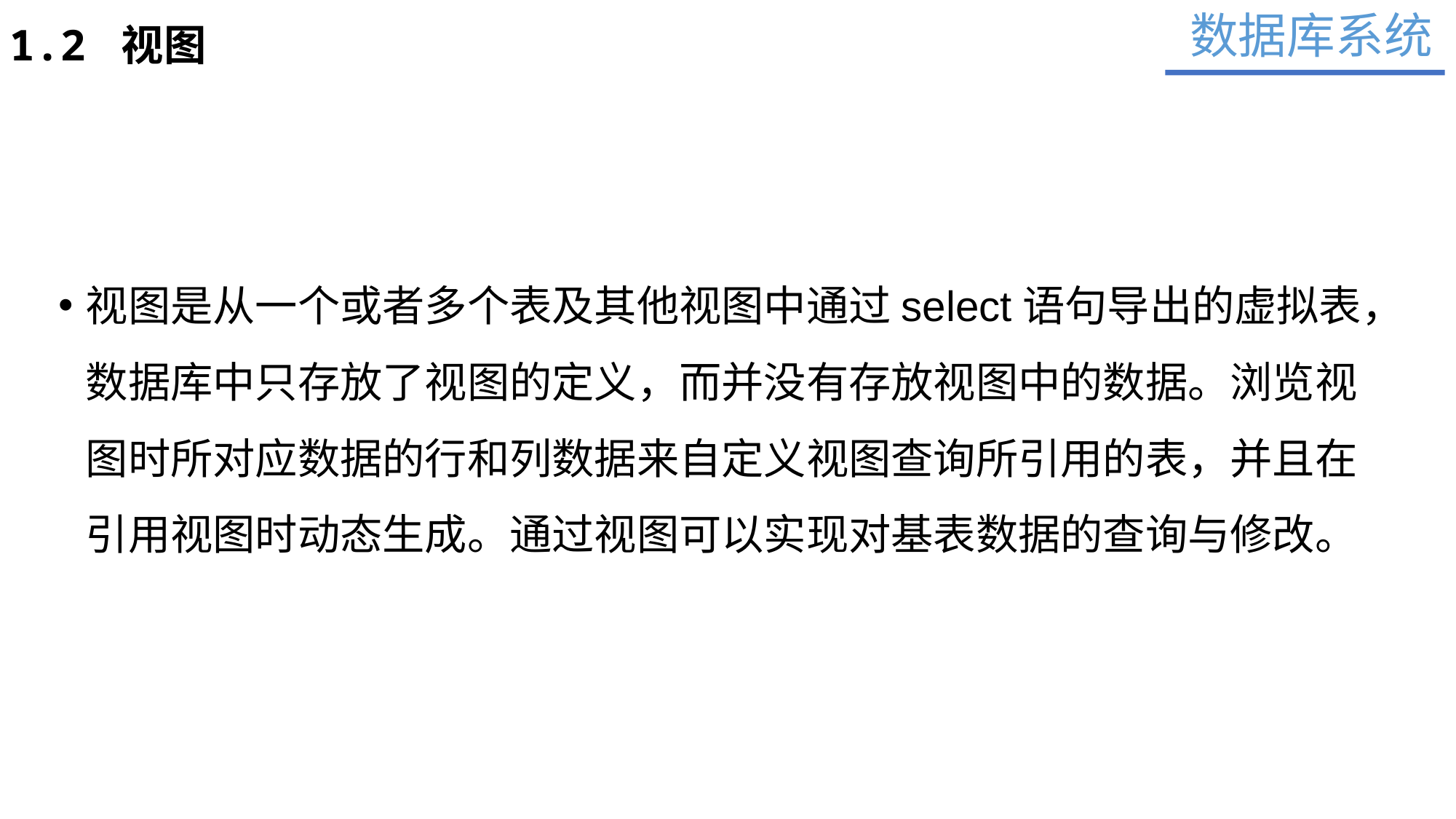

数据库系统
1.2 视图

视图是从一个或者多个表及其他视图中通过select语句导出的虚拟表，数据库中只存放了视图的定义，而并没有存放视图中的数据。浏览视图时所对应数据的行和列数据来自定义视图查询所引用的表，并且在引用视图时动态生成。通过视图可以实现对基表数据的查询与修改。